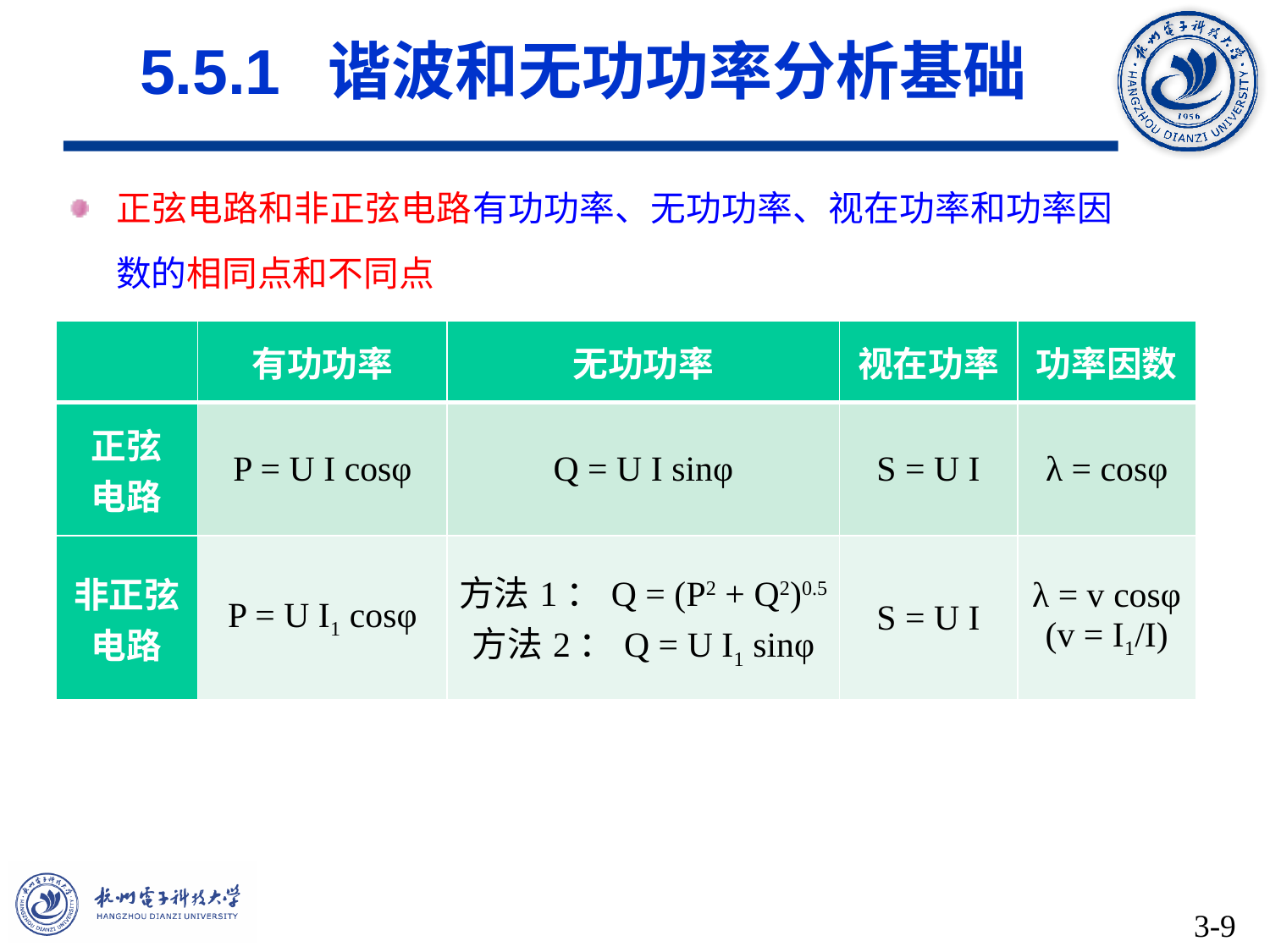

# 5.5.1  谐波和无功功率分析基础
正弦电路和非正弦电路有功功率、无功功率、视在功率和功率因数的相同点和不同点
|  | 有功功率 | 无功功率 | 视在功率 | 功率因数 |
| --- | --- | --- | --- | --- |
| 正弦 电路 | P = U I cosφ | Q = U I sinφ | S = U I | λ = cosφ |
| 非正弦电路 | P = U I1 cosφ | 方法1：Q = (P2 + Q2)0.5 方法2：Q = U I1 sinφ | S = U I | λ = v cosφ (v = I1/I) |
3-9